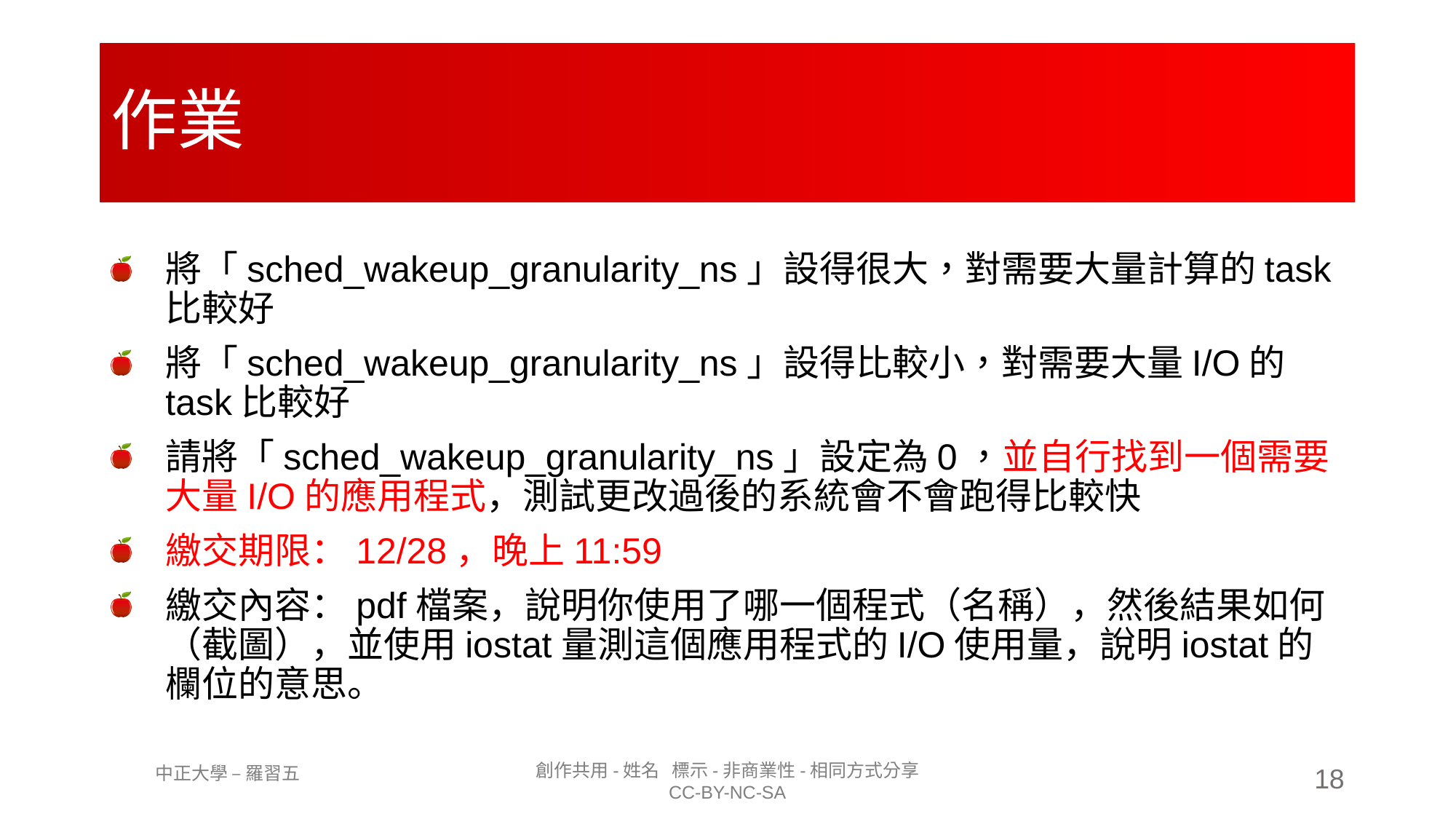

# 作業
將「sched_wakeup_granularity_ns」設得很大，對需要大量計算的task比較好
將「sched_wakeup_granularity_ns」設得比較小，對需要大量I/O的task比較好
請將「sched_wakeup_granularity_ns」設定為0，並自行找到一個需要大量I/O的應用程式，測試更改過後的系統會不會跑得比較快
繳交期限：12/28，晚上11:59
繳交內容：pdf檔案，說明你使用了哪一個程式（名稱），然後結果如何（截圖），並使用iostat量測這個應用程式的I/O使用量，說明iostat的欄位的意思。